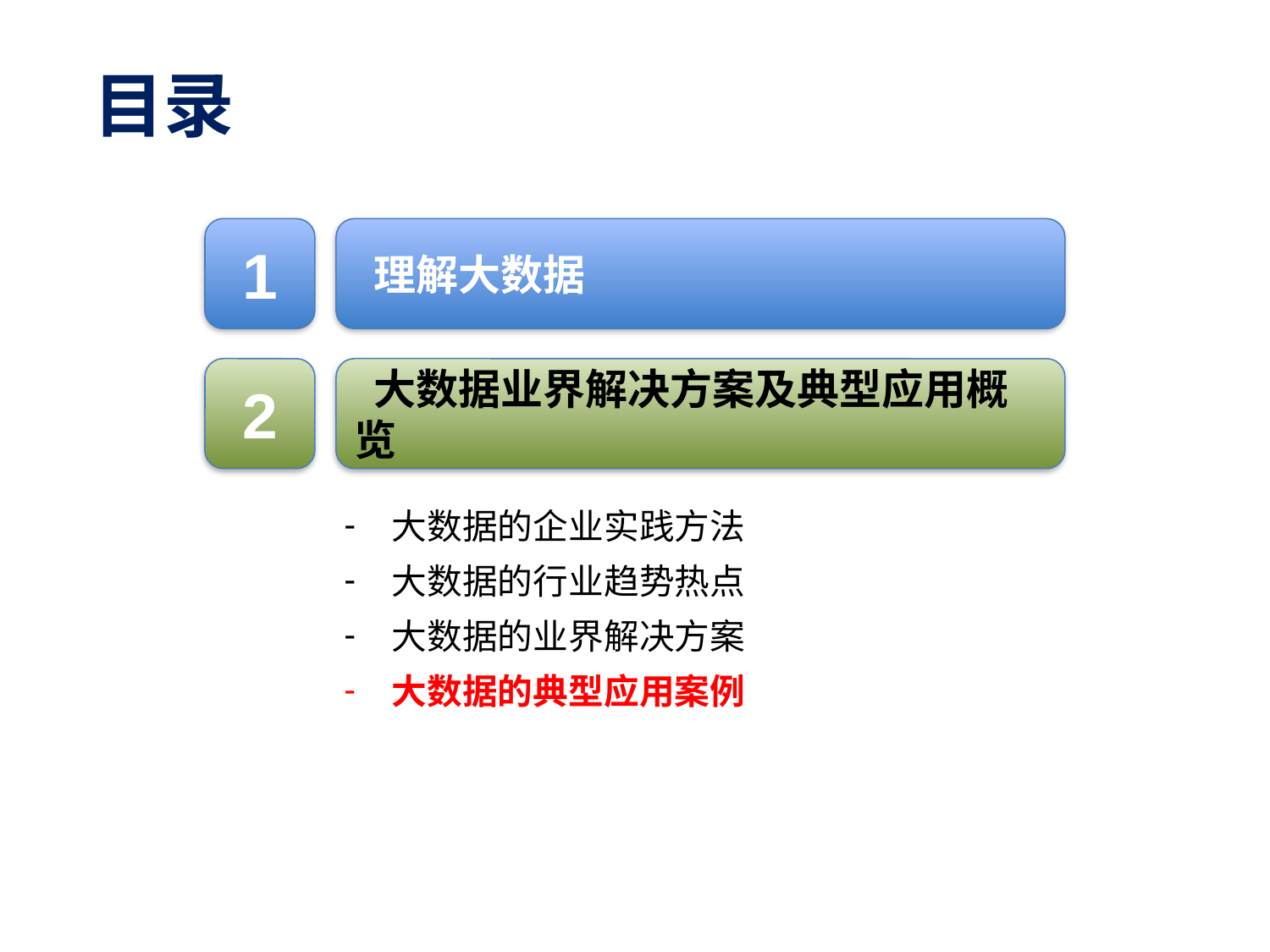

目录
1
 理解大数据
2
 大数据业界解决方案及典型应用概览
大数据的企业实践方法
大数据的行业趋势热点
大数据的业界解决方案
大数据的典型应用案例